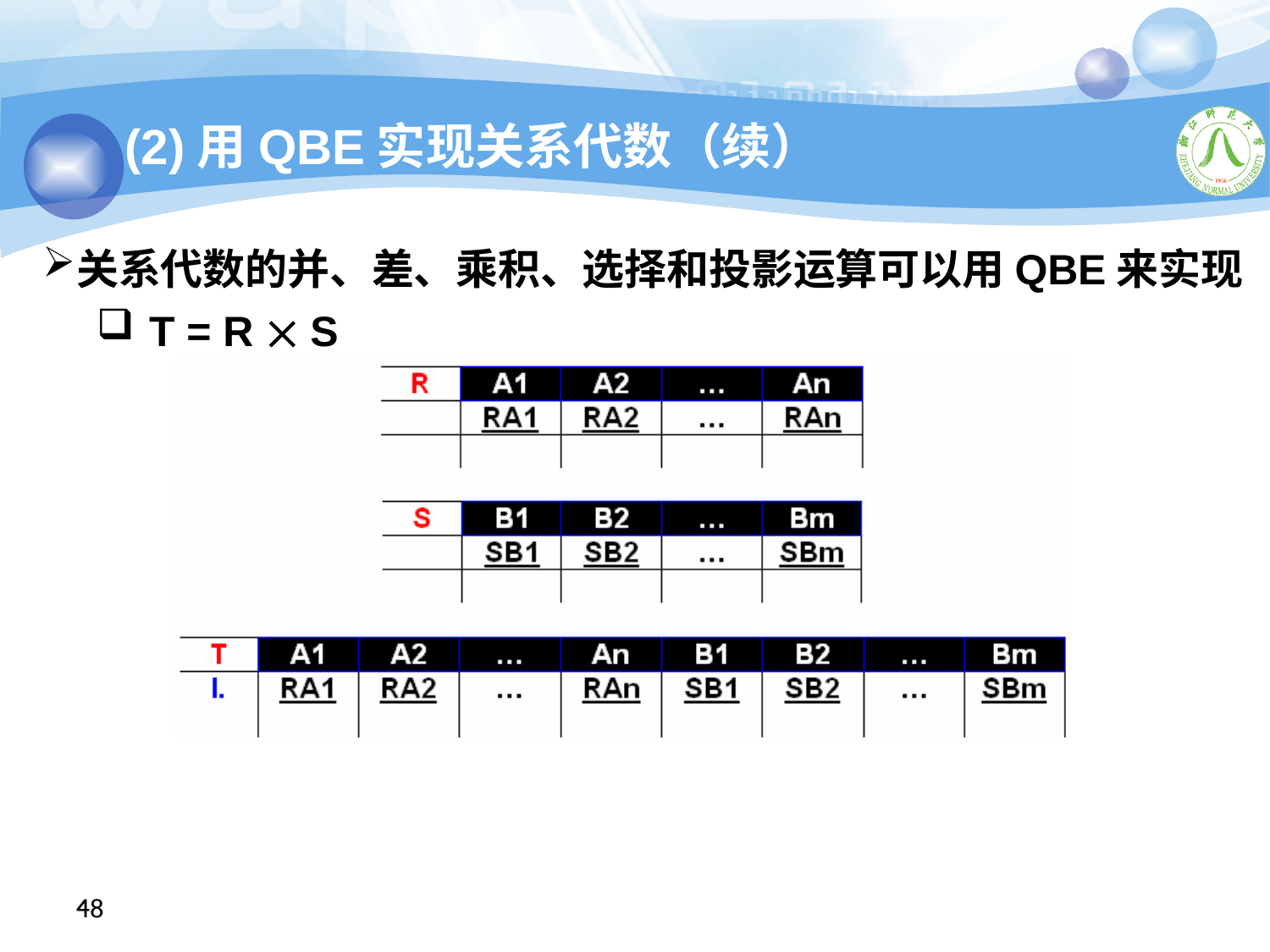

# (2)用QBE实现关系代数（续）
关系代数的并、差、乘积、选择和投影运算可以用QBE来实现
T = R × S

48